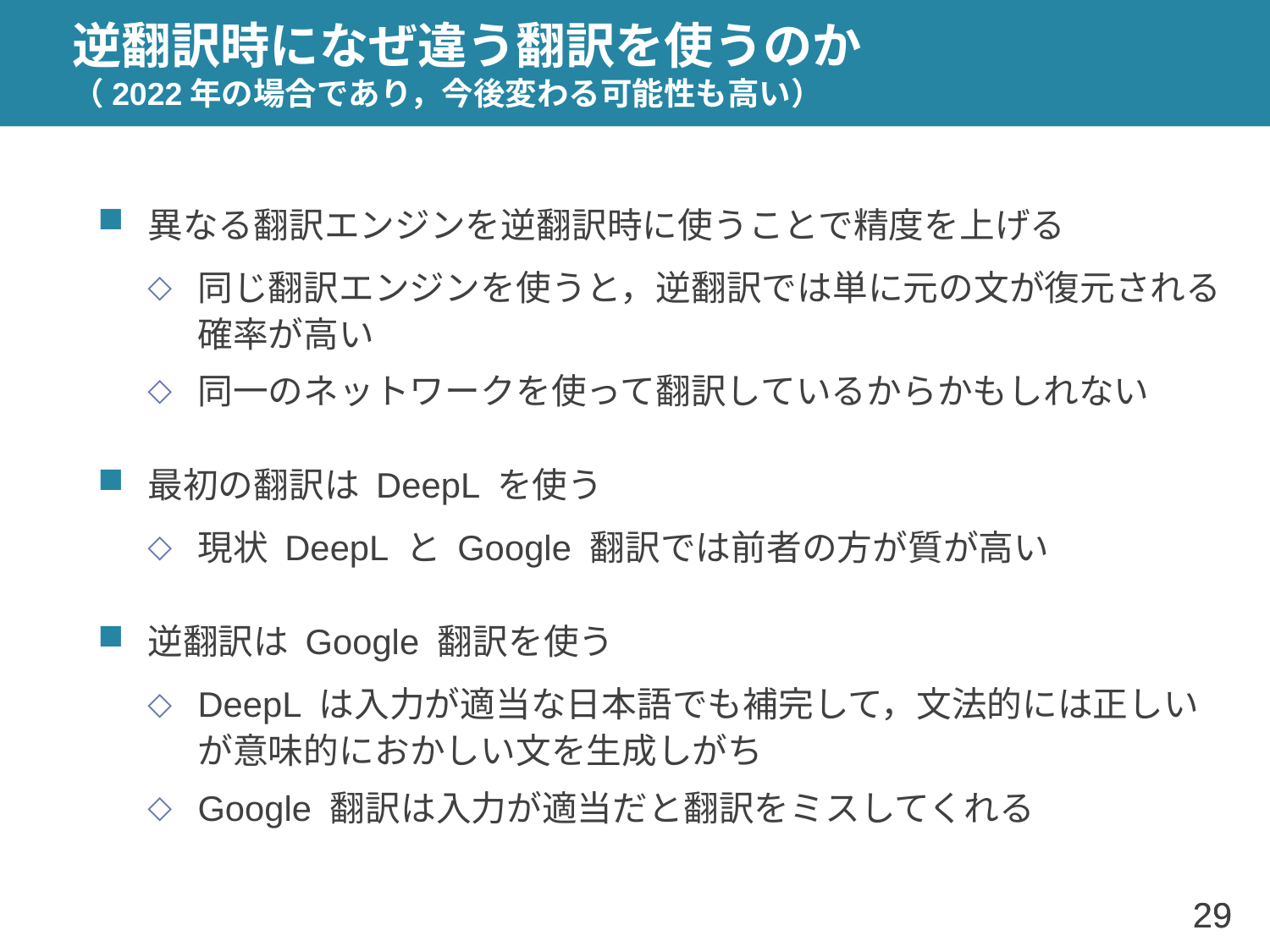

# 逆翻訳時になぜ違う翻訳を使うのか （2022年の場合であり，今後変わる可能性も高い）
異なる翻訳エンジンを逆翻訳時に使うことで精度を上げる
同じ翻訳エンジンを使うと，逆翻訳では単に元の文が復元される確率が高い
同一のネットワークを使って翻訳しているからかもしれない
最初の翻訳は DeepL を使う
現状 DeepL と Google 翻訳では前者の方が質が高い
逆翻訳は Google 翻訳を使う
DeepL は入力が適当な日本語でも補完して，文法的には正しいが意味的におかしい文を生成しがち
Google 翻訳は入力が適当だと翻訳をミスしてくれる